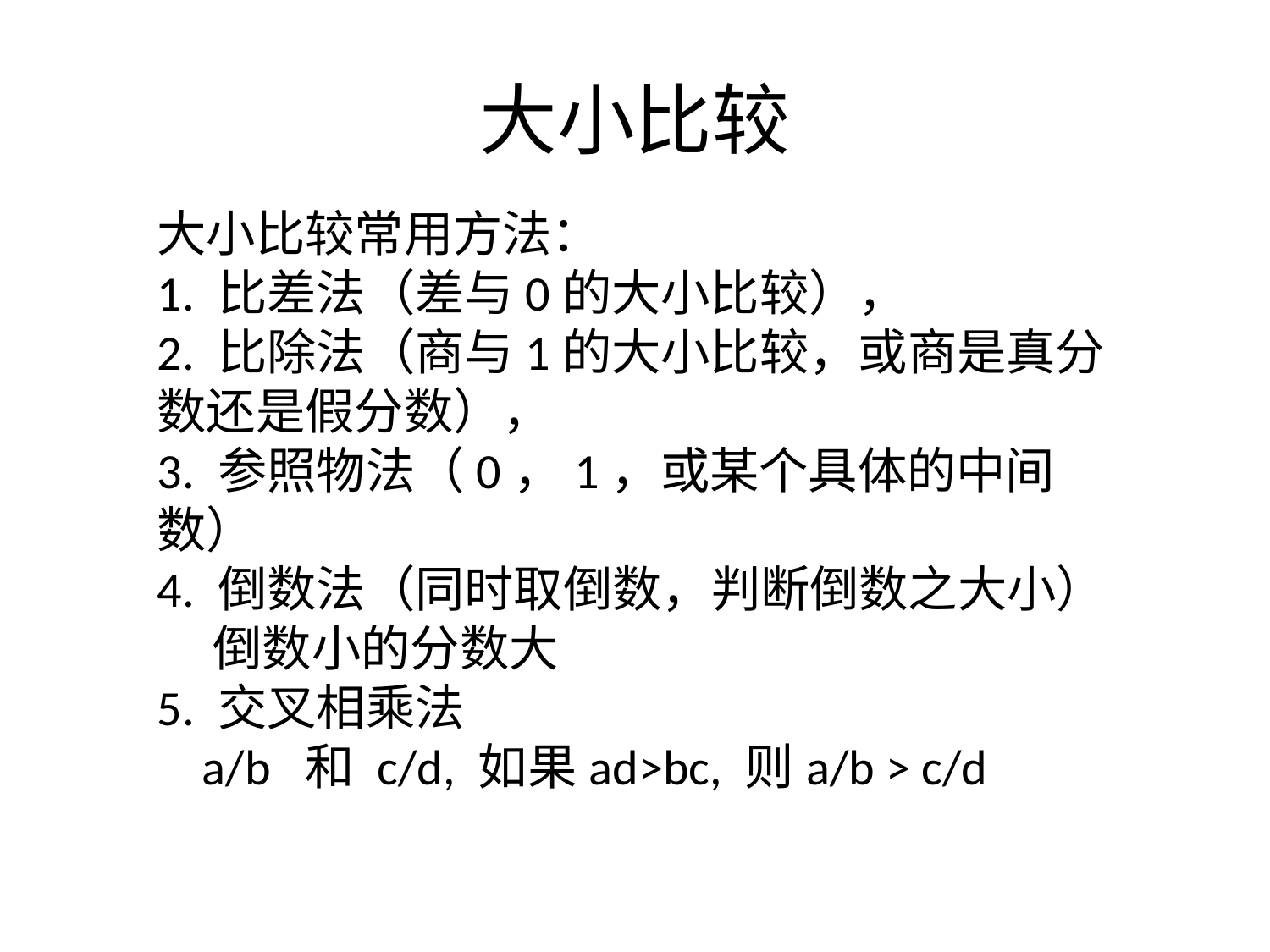

# 大小比较
大小比较常用方法：
1. 比差法（差与0的大小比较），
2. 比除法（商与1的大小比较，或商是真分数还是假分数），
3. 参照物法（0，1，或某个具体的中间数）
4. 倒数法（同时取倒数，判断倒数之大小）
    倒数小的分数大
5. 交叉相乘法
    a/b  和 c/d, 如果ad>bc, 则a/b > c/d